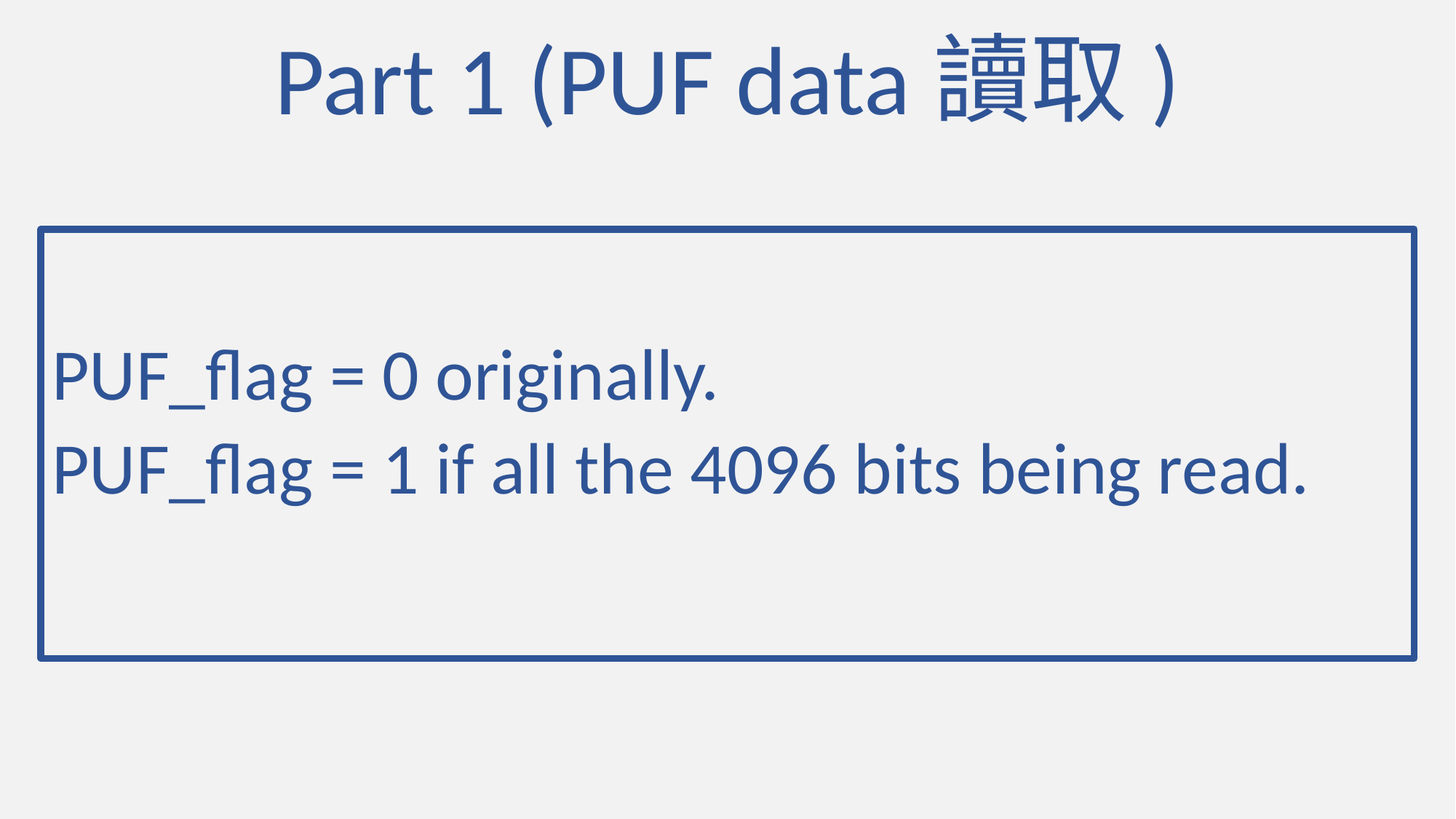

# Part 1 (PUF data讀取)

PUF_flag = 0 originally.
PUF_flag = 1 if all the 4096 bits being read.